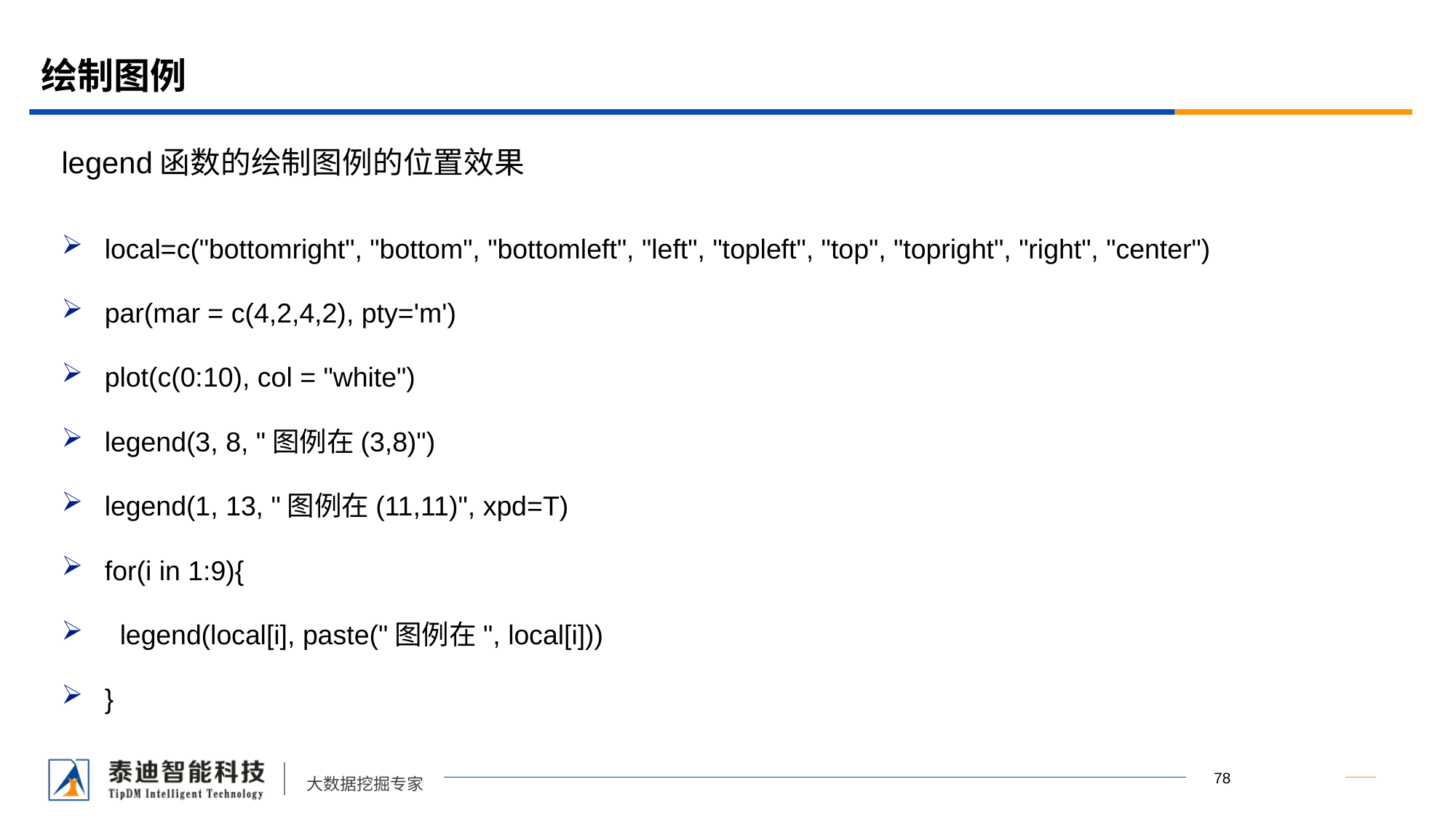

# 绘制图例
legend函数的绘制图例的位置效果
local=c("bottomright", "bottom", "bottomleft", "left", "topleft", "top", "topright", "right", "center")
par(mar = c(4,2,4,2), pty='m')
plot(c(0:10), col = "white")
legend(3, 8, "图例在(3,8)")
legend(1, 13, "图例在(11,11)", xpd=T)
for(i in 1:9){
  legend(local[i], paste("图例在", local[i]))
}